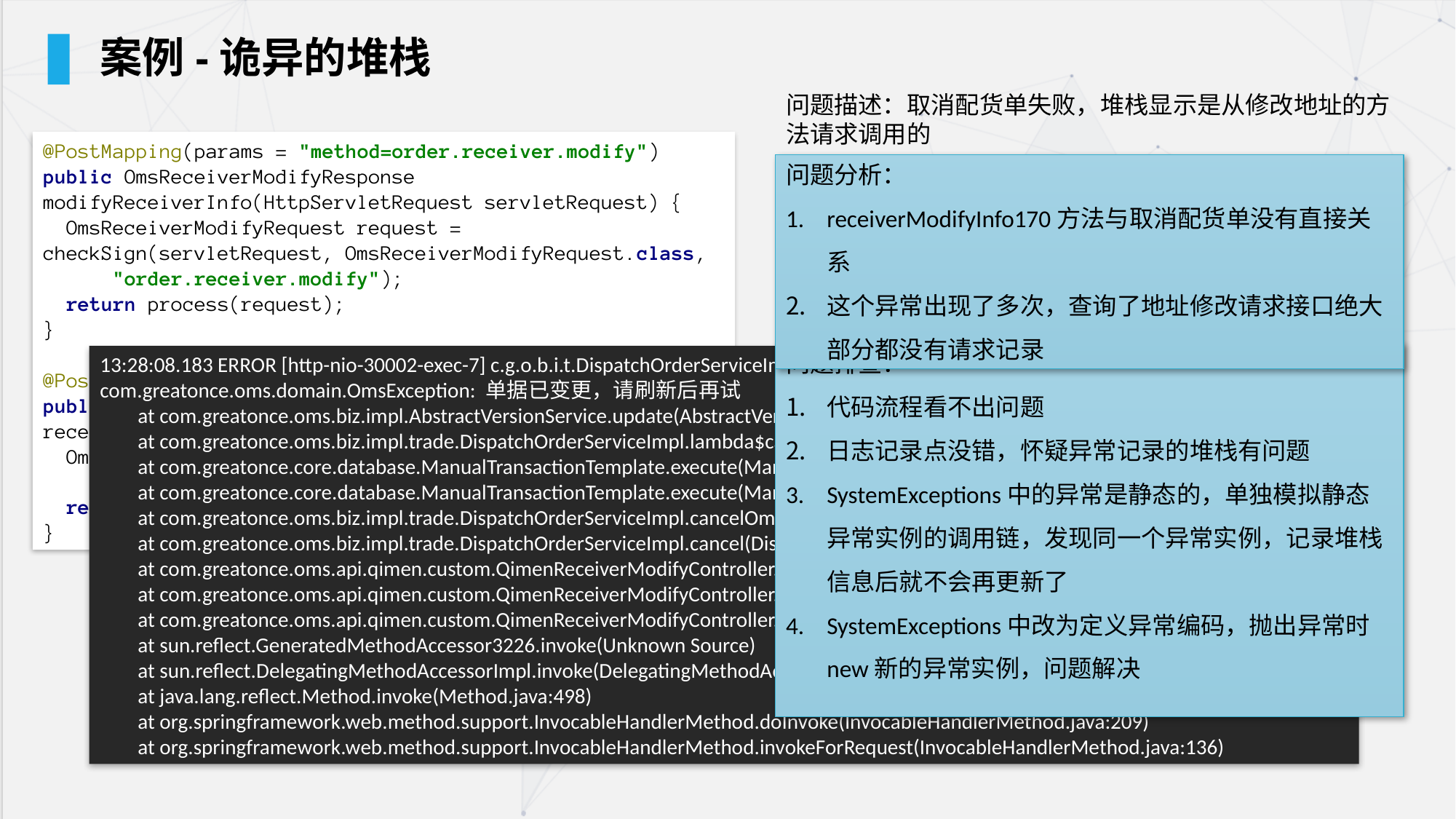

案例-诡异的堆栈

问题描述：取消配货单失败，堆栈显示是从修改地址的方法请求调用的
@PostMapping(params = "method=order.receiver.modify")
public OmsReceiverModifyResponse modifyReceiverInfo(HttpServletRequest servletRequest) {
  OmsReceiverModifyRequest request = checkSign(servletRequest, OmsReceiverModifyRequest.class,
      "order.receiver.modify");
  return process(request);
}
@PostMapping(params = "method=170")
public OmsReceiverModifyResponse receiverModifyInfo170(@Param("method") String content) {
  OmsReceiverModifyRequest request = JsonUtil
      .toObject(content, OmsReceiverModifyRequest.class);
  return process(request);
}
问题分析：
receiverModifyInfo170方法与取消配货单没有直接关系
这个异常出现了多次，查询了地址修改请求接口绝大部分都没有请求记录
问题排查：
代码流程看不出问题
日志记录点没错，怀疑异常记录的堆栈有问题
SystemExceptions中的异常是静态的，单独模拟静态异常实例的调用链，发现同一个异常实例，记录堆栈信息后就不会再更新了
SystemExceptions中改为定义异常编码，抛出异常时new新的异常实例，问题解决

13:28:08.183 ERROR [http-nio-30002-exec-7] c.g.o.b.i.t.DispatchOrderServiceImpl - 取消配货单失败，堆栈信息:
com.greatonce.oms.domain.OmsException: 单据已变更，请刷新后再试
        at com.greatonce.oms.biz.impl.AbstractVersionService.update(AbstractVersionService.java:28)
        at com.greatonce.oms.biz.impl.trade.DispatchOrderServiceImpl.lambda$cancelOms$5(DispatchOrderServiceImpl.java:363)
        at com.greatonce.core.database.ManualTransactionTemplate.execute(ManualTransactionTemplate.java:62)
        at com.greatonce.core.database.ManualTransactionTemplate.execute(ManualTransactionTemplate.java:33)
        at com.greatonce.oms.biz.impl.trade.DispatchOrderServiceImpl.cancelOms(DispatchOrderServiceImpl.java:359)
        at com.greatonce.oms.biz.impl.trade.DispatchOrderServiceImpl.cancel(DispatchOrderServiceImpl.java:322)
        at com.greatonce.oms.api.qimen.custom.QimenReceiverModifyController.cancelDispatchOrder(QimenReceiverModifyController.java:192)
        at com.greatonce.oms.api.qimen.custom.QimenReceiverModifyController.process(QimenReceiverModifyController.java:126)
        at com.greatonce.oms.api.qimen.custom.QimenReceiverModifyController.receiverModifyInfo170(QimenReceiverModifyController.java:82)
        at sun.reflect.GeneratedMethodAccessor3226.invoke(Unknown Source)
        at sun.reflect.DelegatingMethodAccessorImpl.invoke(DelegatingMethodAccessorImpl.java:43)
        at java.lang.reflect.Method.invoke(Method.java:498)
        at org.springframework.web.method.support.InvocableHandlerMethod.doInvoke(InvocableHandlerMethod.java:209)
        at org.springframework.web.method.support.InvocableHandlerMethod.invokeForRequest(InvocableHandlerMethod.java:136)